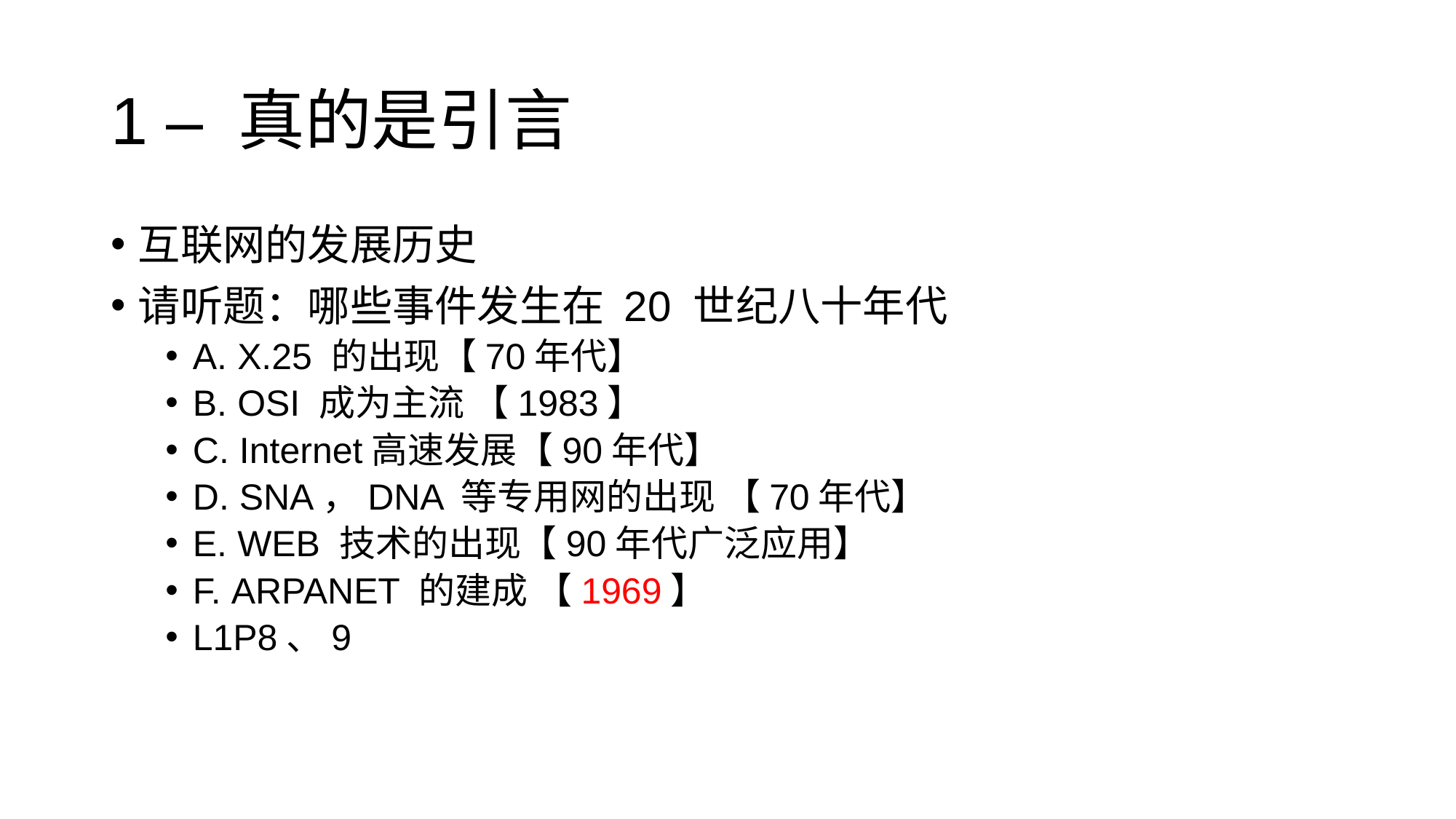

# 1 – 真的是引言
互联网的发展历史
请听题：哪些事件发生在 20 世纪八十年代
A. X.25 的出现【70年代】
B. OSI 成为主流 【1983】
C. Internet高速发展【90年代】
D. SNA，DNA 等专用网的出现 【70年代】
E. WEB 技术的出现【90年代广泛应用】
F. ARPANET 的建成 【1969】
L1P8、9